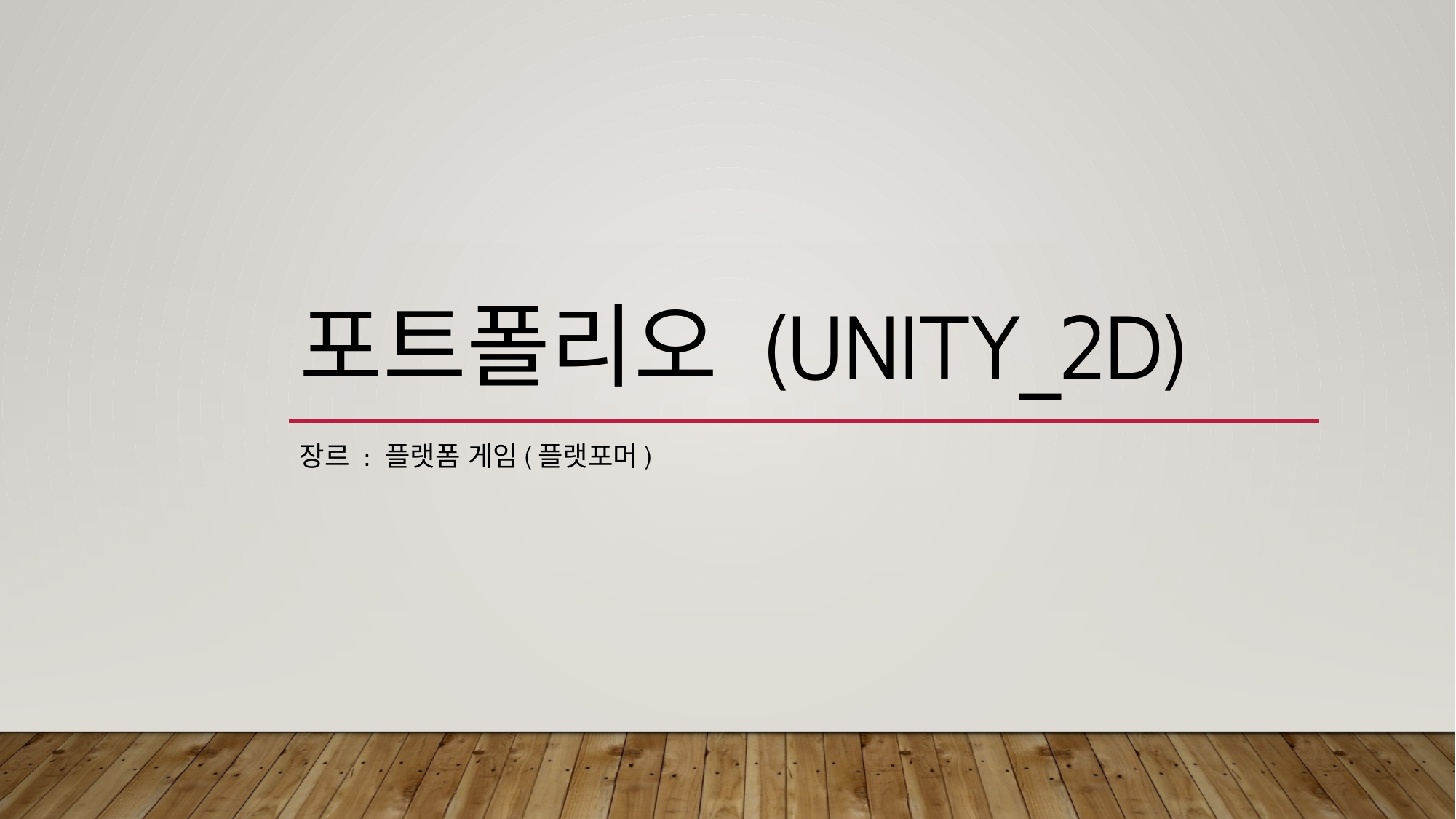

# 포트폴리오 (Unity_2D)
장르 : 플랫폼 게임(플랫포머)